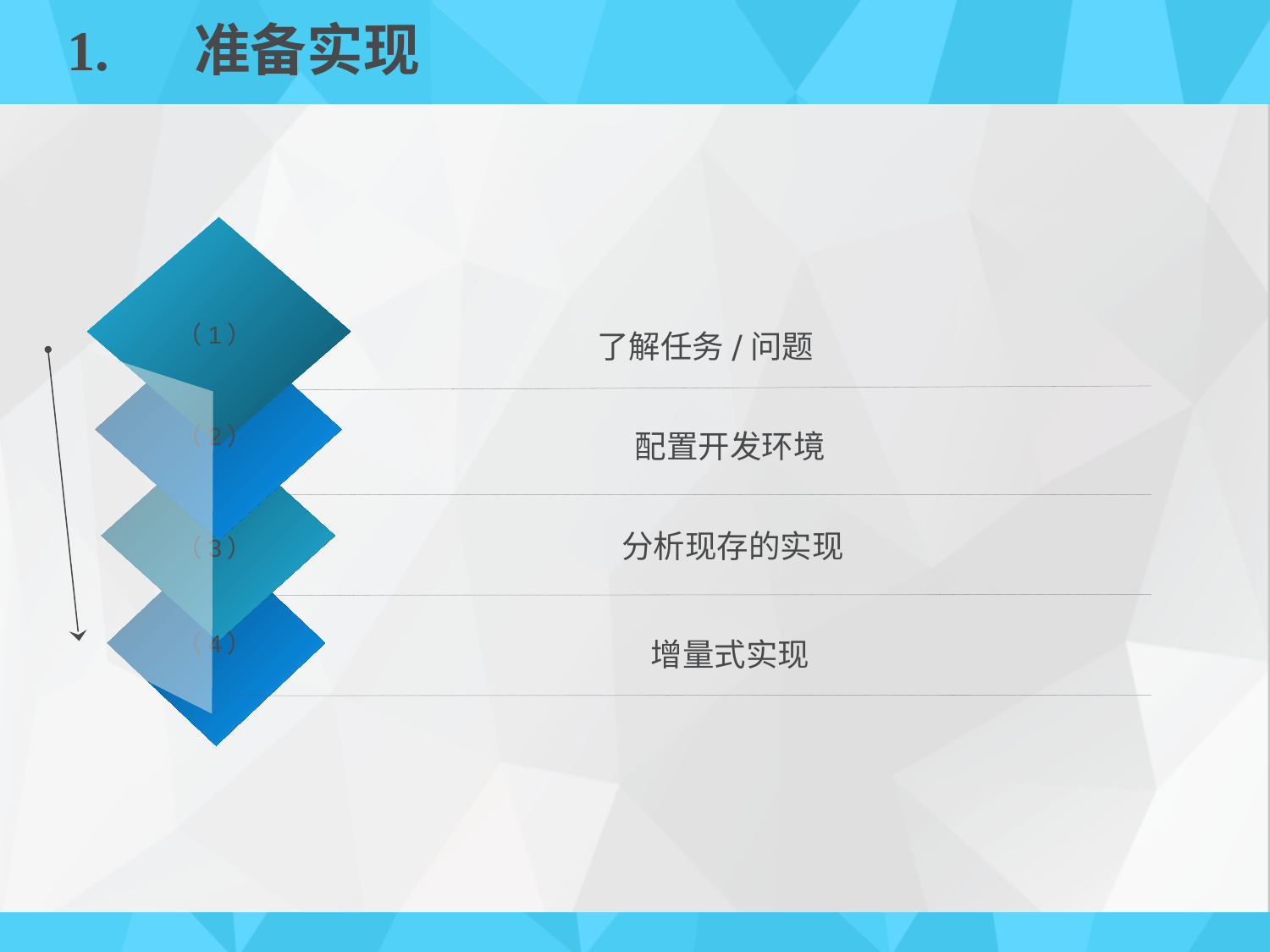

# 1.	准备实现

（1）

了解任务/问题

（2）
配置开发环境

分析现存的实现
（3）

（4）
增量式实现